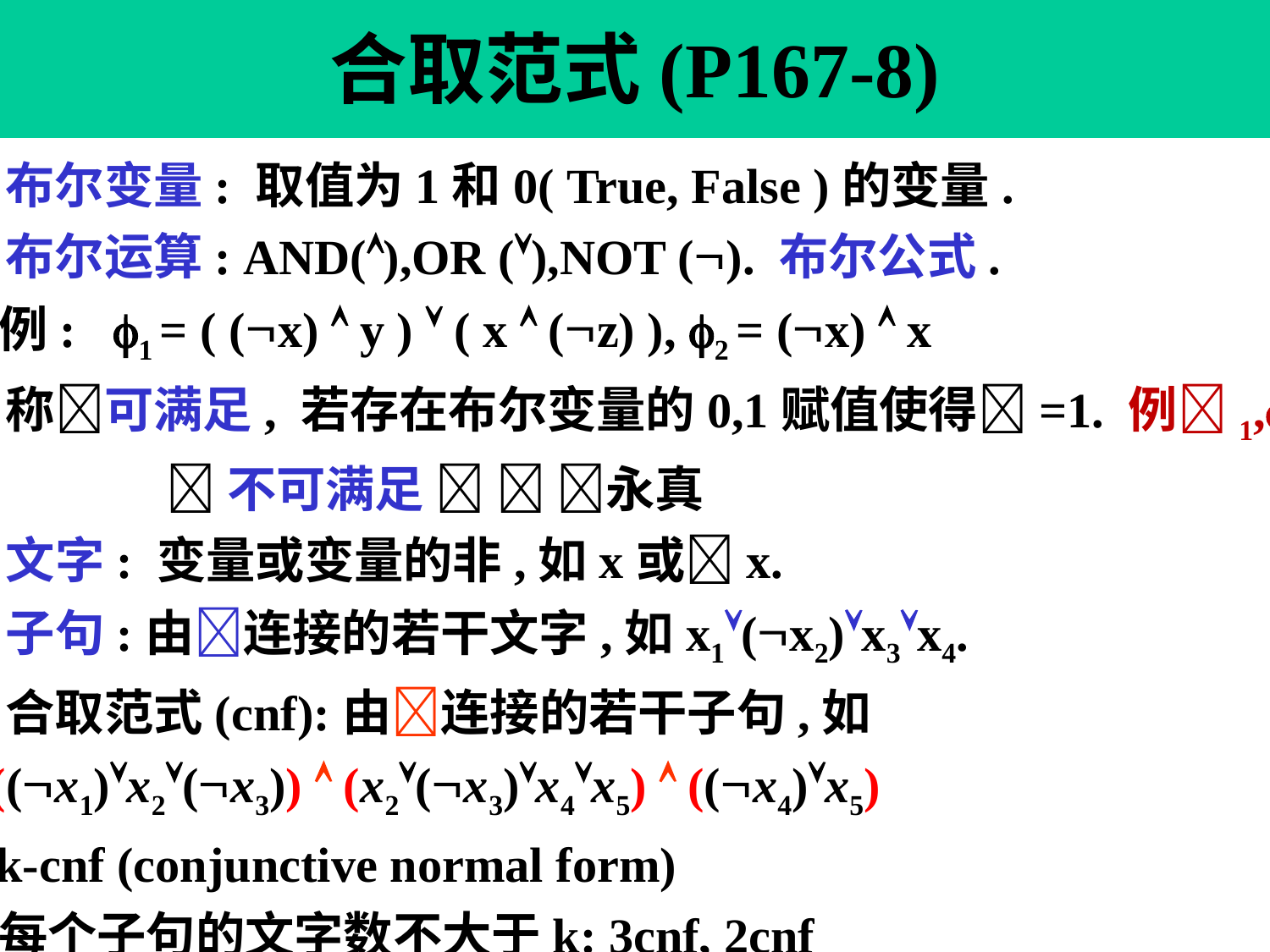

# 合取范式(P167-8)
 布尔变量: 取值为1和0( True, False )的变量.
 布尔运算: AND(∧),OR (∨),NOT (¬). 布尔公式.
   例:   φ1 = ( (¬x) ∧ y ) ∨ ( x ∧ (¬z) ), φ2 = (¬x) ∧ x
 称φ可满足, 若存在布尔变量的0,1赋值使得φ=1. 例φ1,φ2.
                   φ不可满足 ⇔ ¬ φ永真
 文字: 变量或变量的非,如x或¬x.
 子句:由∨连接的若干文字,如x1∨(¬x2)∨x3∨x4.
 合取范式(cnf):由∧连接的若干子句,如
   ((¬x1)∨x2∨(¬x3)) ∧ (x2∨(¬x3)∨x4∨x5) ∧ ((¬x4)∨x5)
 k-cnf (conjunctive normal form)
   每个子句的文字数不大于k: 3cnf, 2cnf